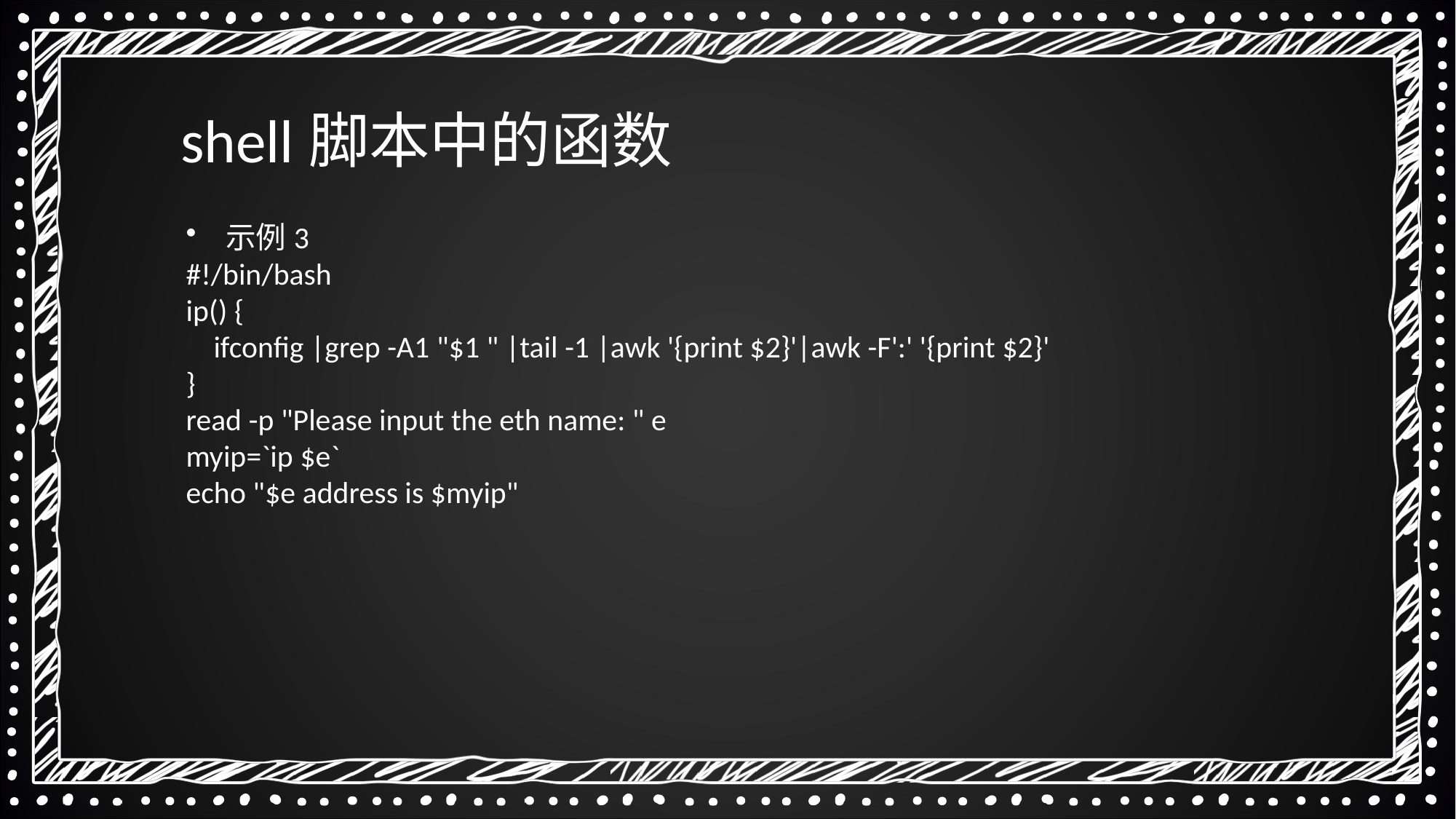

shell脚本中的函数
 示例3
#!/bin/bash
ip() {
    ifconfig |grep -A1 "$1 " |tail -1 |awk '{print $2}'|awk -F':' '{print $2}'
}
read -p "Please input the eth name: " e
myip=`ip $e`
echo "$e address is $myip"